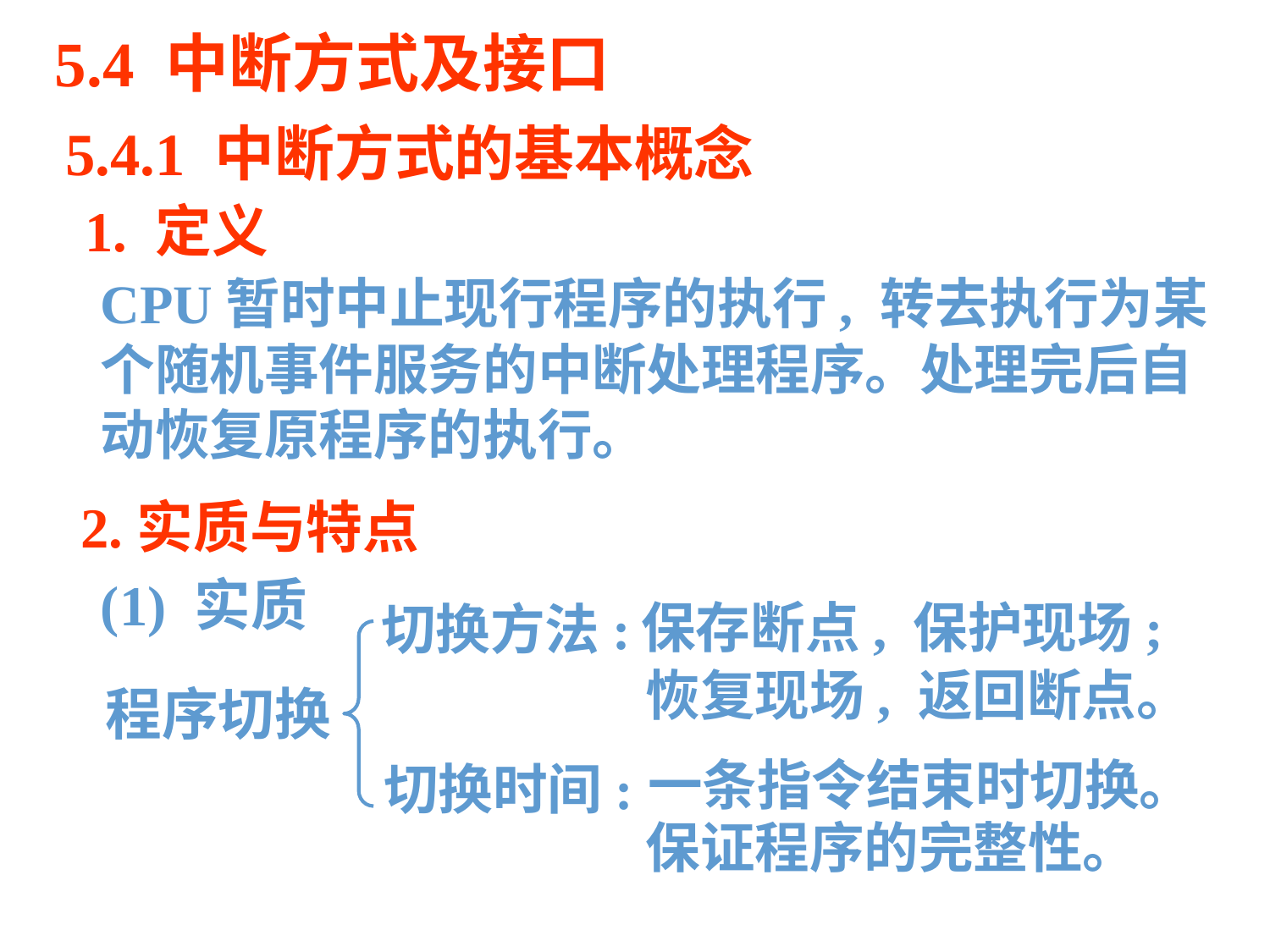

5.4 中断方式及接口
5.4.1 中断方式的基本概念
1. 定义
CPU暂时中止现行程序的执行, 转去执行为某个随机事件服务的中断处理程序。处理完后自动恢复原程序的执行。
2.实质与特点
(1) 实质
保存断点, 保护现场;
切换方法:

恢复现场, 返回断点。
程序切换
一条指令结束时切换。
切换时间:
保证程序的完整性。